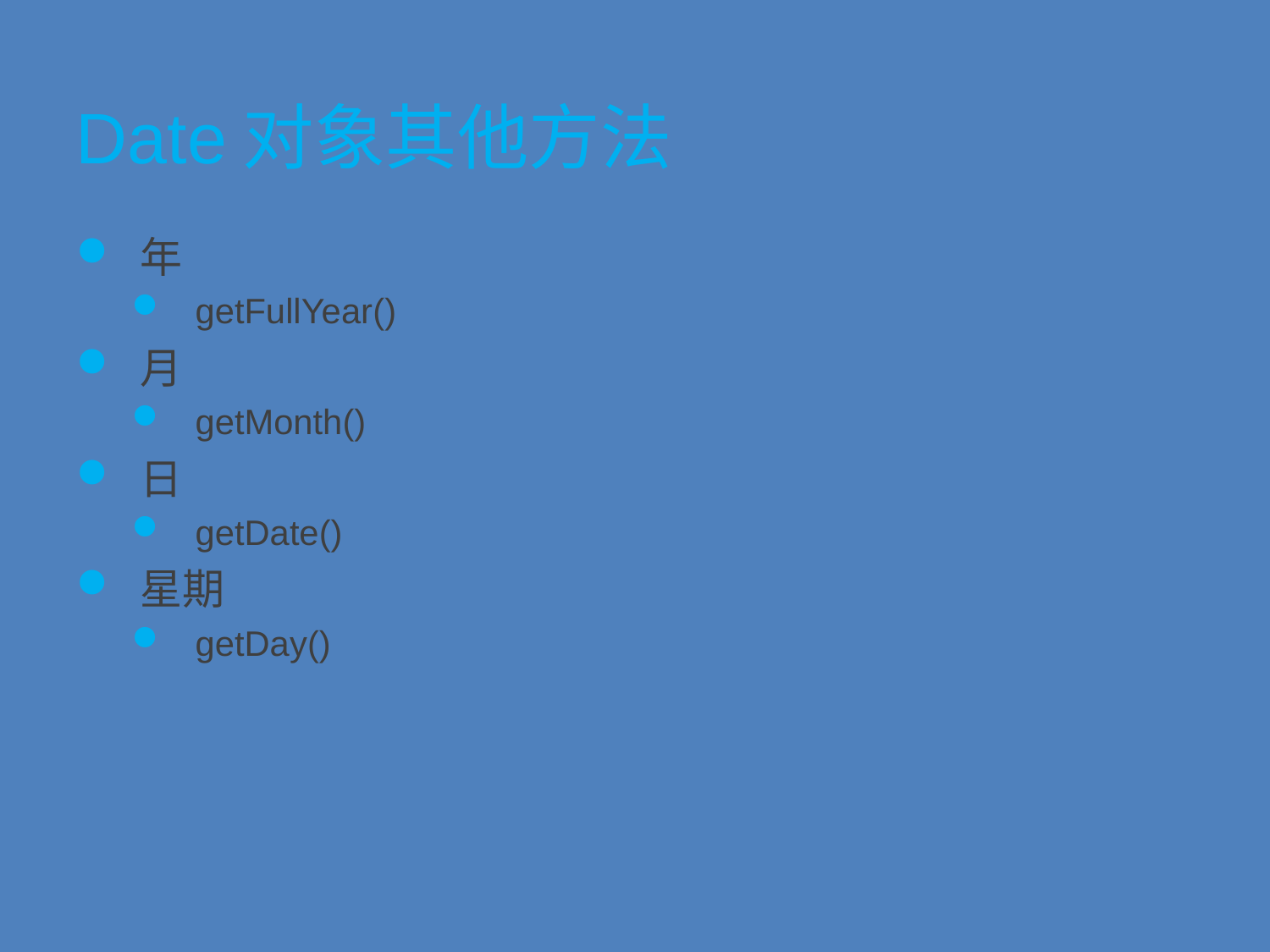

# Date对象其他方法
年
getFullYear()
月
getMonth()
日
getDate()
星期
getDay()